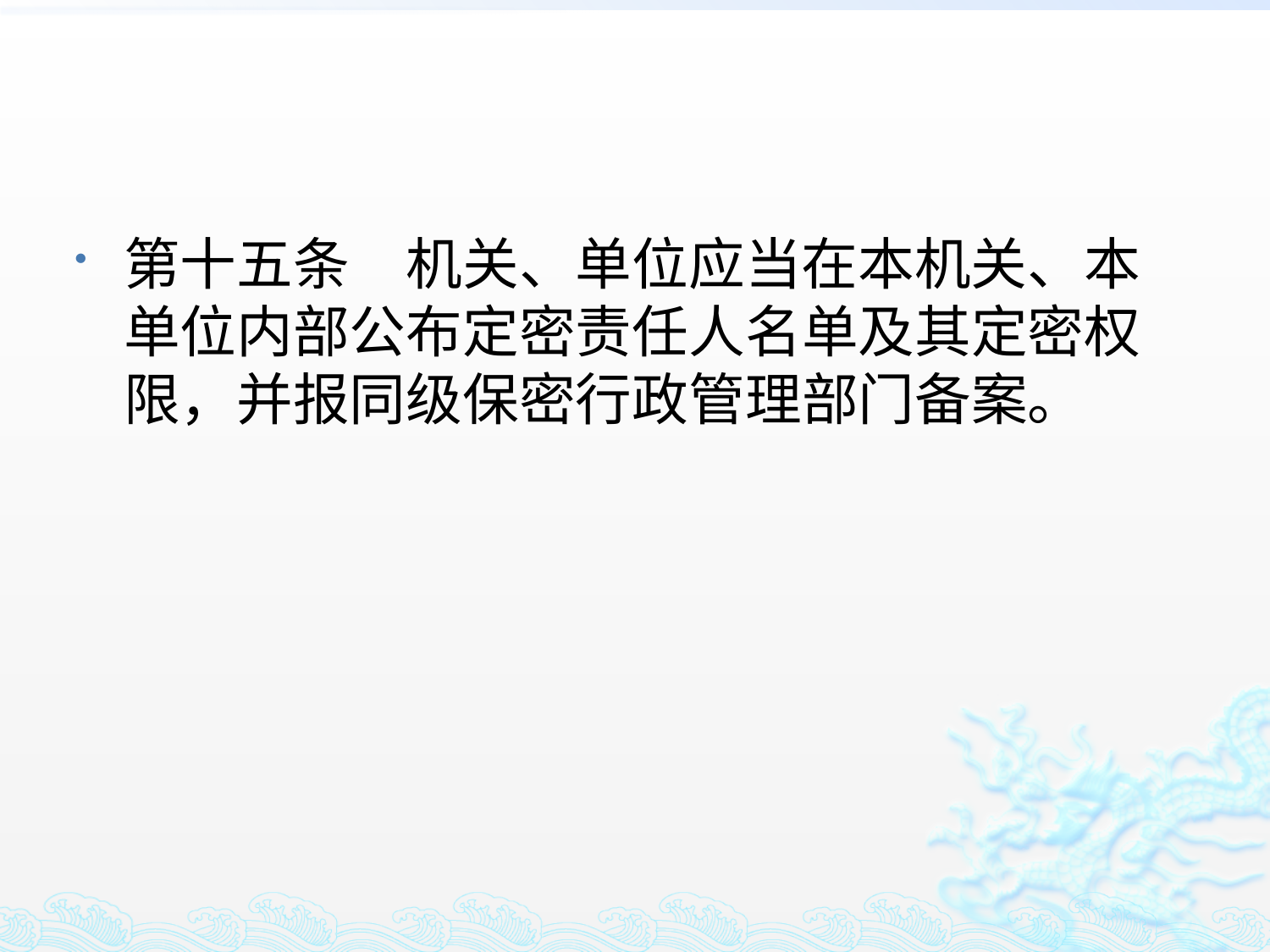

#
第十五条　机关、单位应当在本机关、本单位内部公布定密责任人名单及其定密权限，并报同级保密行政管理部门备案。